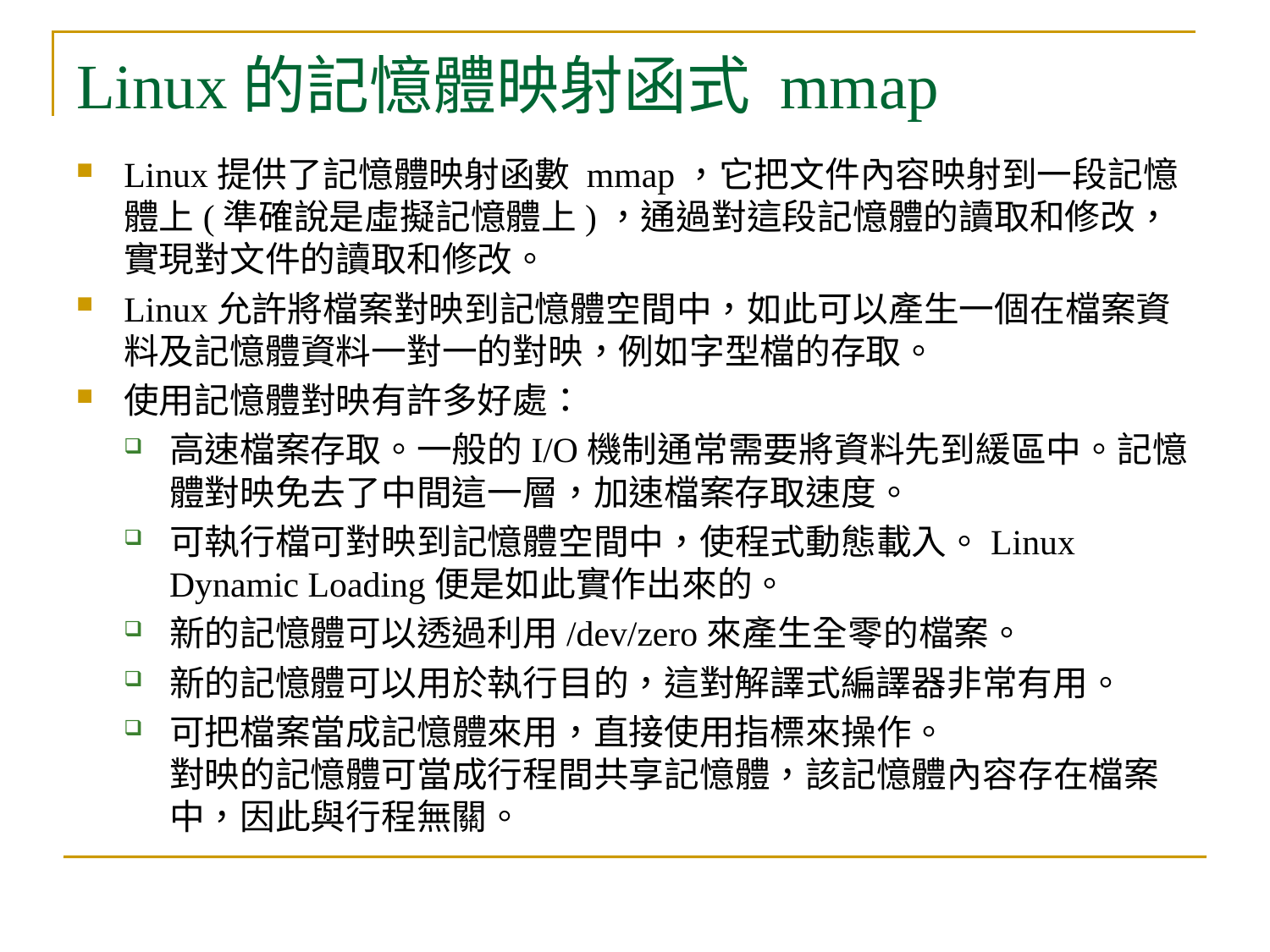

# Linux的記憶體映射函式 mmap
Linux提供了記憶體映射函數 mmap，它把文件內容映射到一段記憶體上(準確說是虛擬記憶體上)，通過對這段記憶體的讀取和修改，實現對文件的讀取和修改。
Linux允許將檔案對映到記憶體空間中，如此可以產生一個在檔案資料及記憶體資料一對一的對映，例如字型檔的存取。
使用記憶體對映有許多好處：
高速檔案存取。一般的I/O機制通常需要將資料先到緩區中。記憶體對映免去了中間這一層，加速檔案存取速度。
可執行檔可對映到記憶體空間中，使程式動態載入。Linux Dynamic Loading便是如此實作出來的。
新的記憶體可以透過利用/dev/zero來產生全零的檔案。
新的記憶體可以用於執行目的，這對解譯式編譯器非常有用。
可把檔案當成記憶體來用，直接使用指標來操作。
對映的記憶體可當成行程間共享記憶體，該記憶體內容存在檔案中，因此與行程無關。